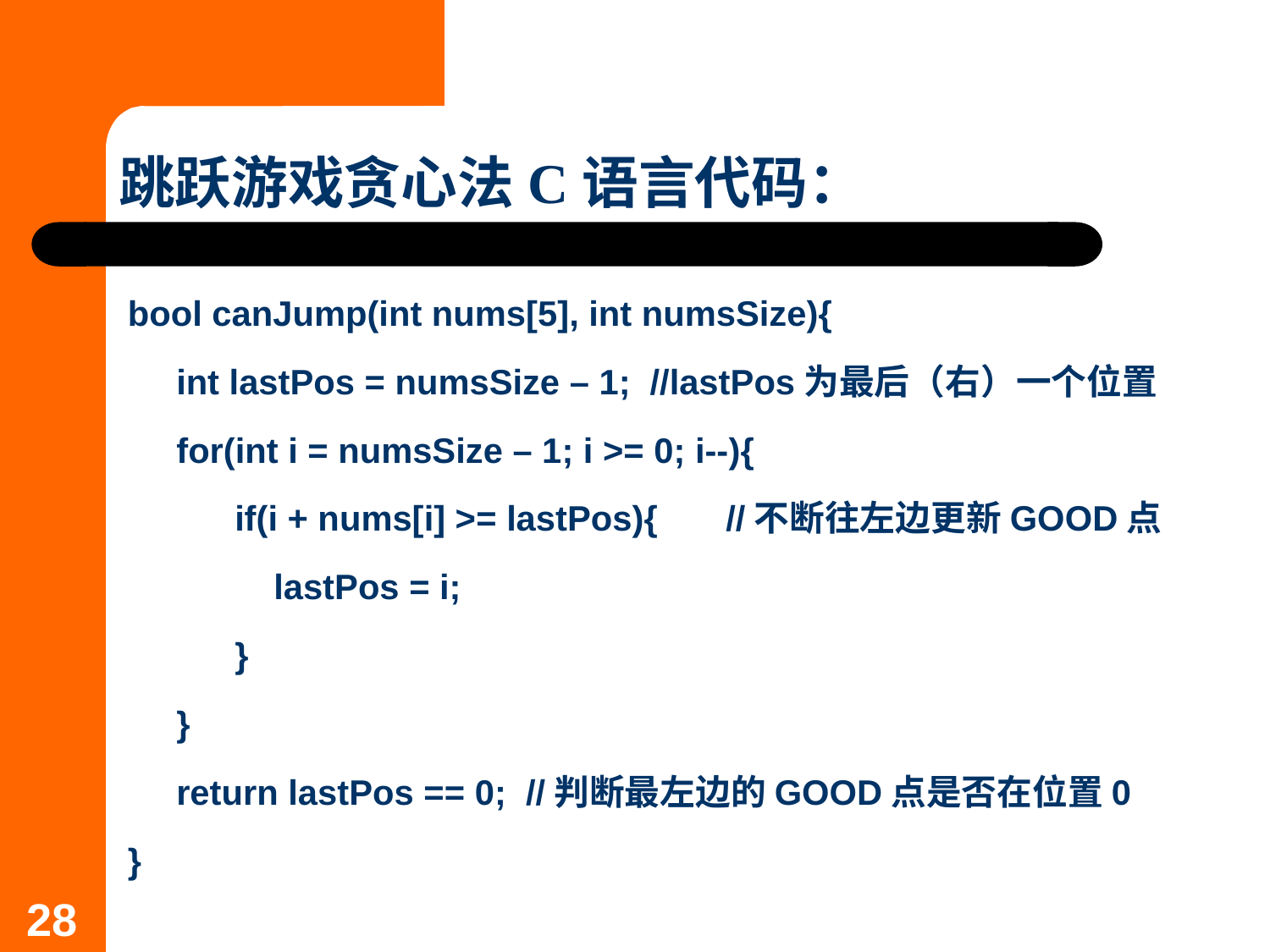

# 跳跃游戏贪心法C语言代码：
bool canJump(int nums[5], int numsSize){
     int lastPos = numsSize – 1;  //lastPos为最后（右）一个位置
     for(int i = numsSize – 1; i >= 0; i--){
           if(i + nums[i] >= lastPos){       //不断往左边更新GOOD点
               lastPos = i;
           }
     }
     return lastPos == 0;  //判断最左边的GOOD点是否在位置0
}

28